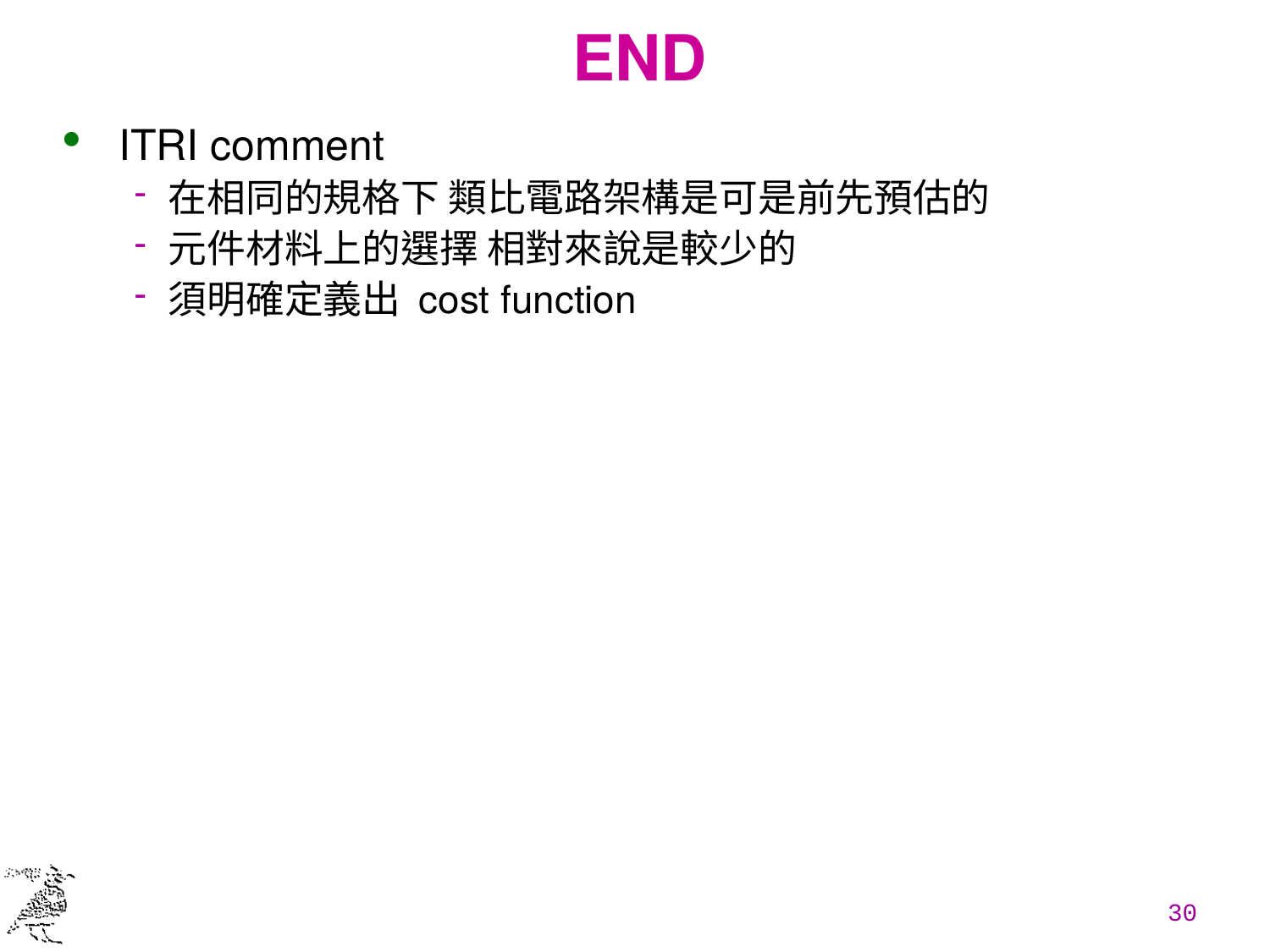

# END
ITRI comment
在相同的規格下 類比電路架構是可是前先預估的
元件材料上的選擇 相對來說是較少的
須明確定義出 cost function
30